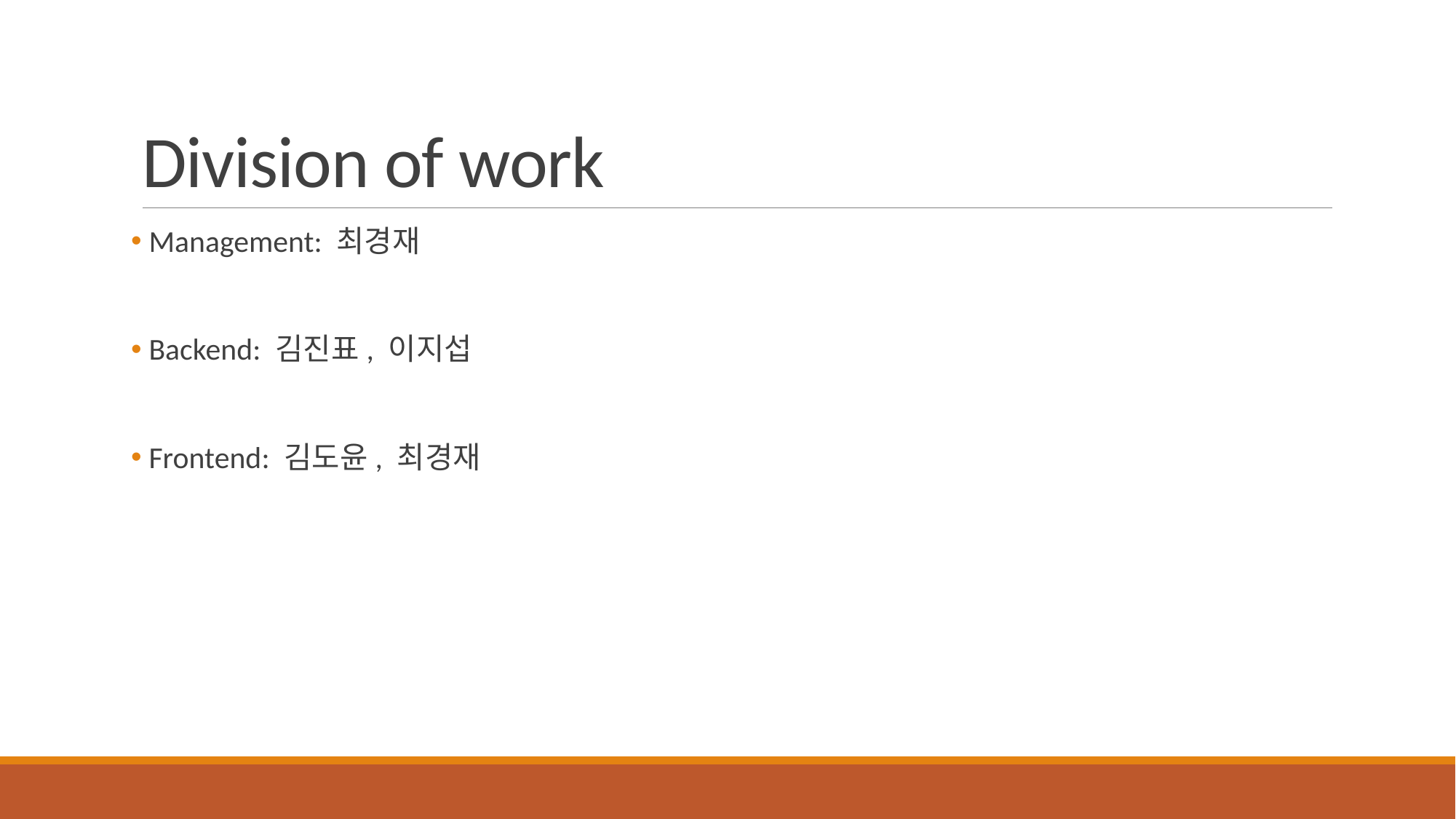

# Division of work
 Management: 최경재

 Backend: 김진표, 이지섭

 Frontend: 김도윤, 최경재